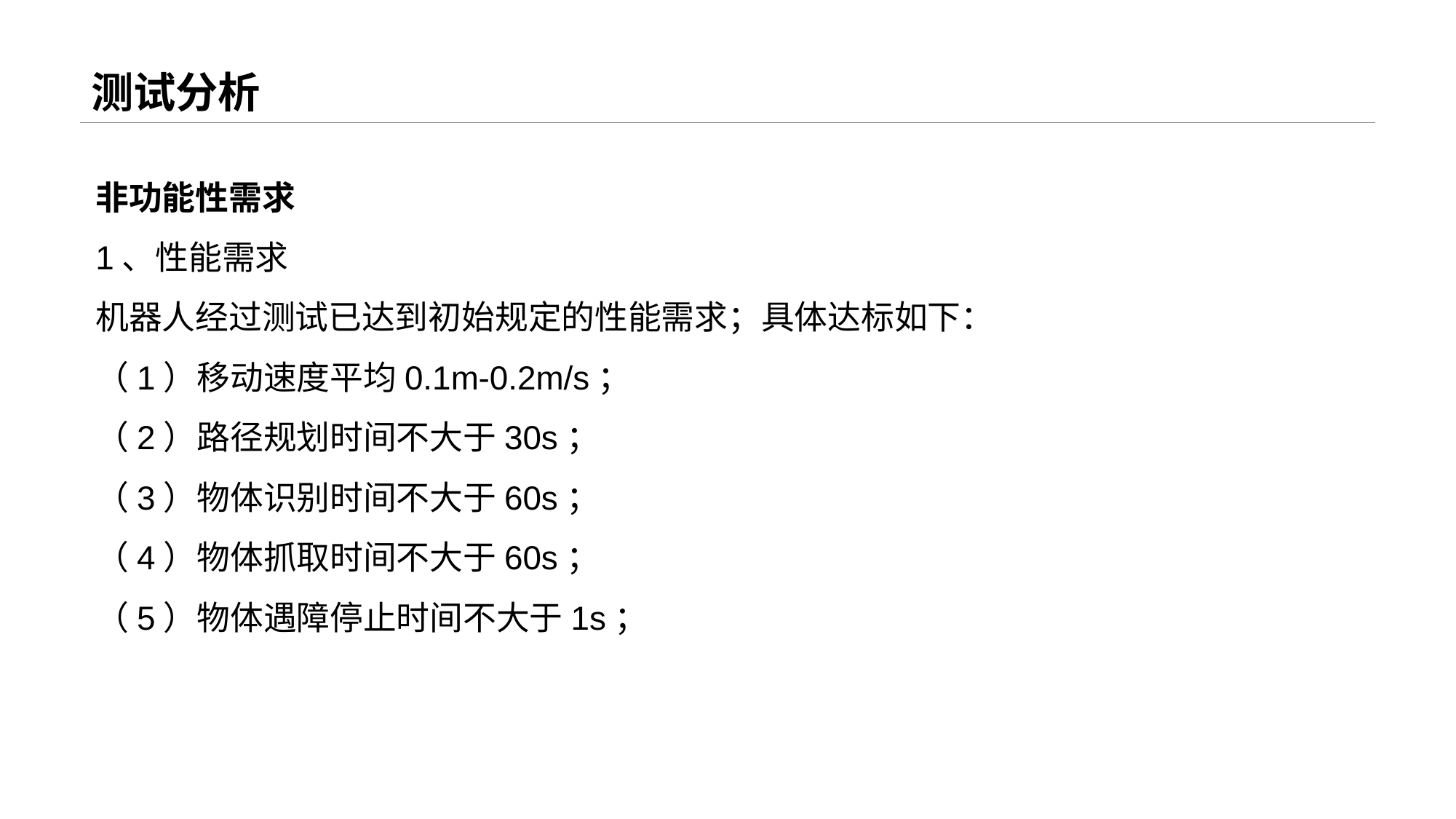

# 测试分析
非功能性需求
1、性能需求
机器人经过测试已达到初始规定的性能需求；具体达标如下：
（1）移动速度平均0.1m-0.2m/s；
（2）路径规划时间不大于30s；
（3）物体识别时间不大于60s；
（4）物体抓取时间不大于60s；
（5）物体遇障停止时间不大于1s；